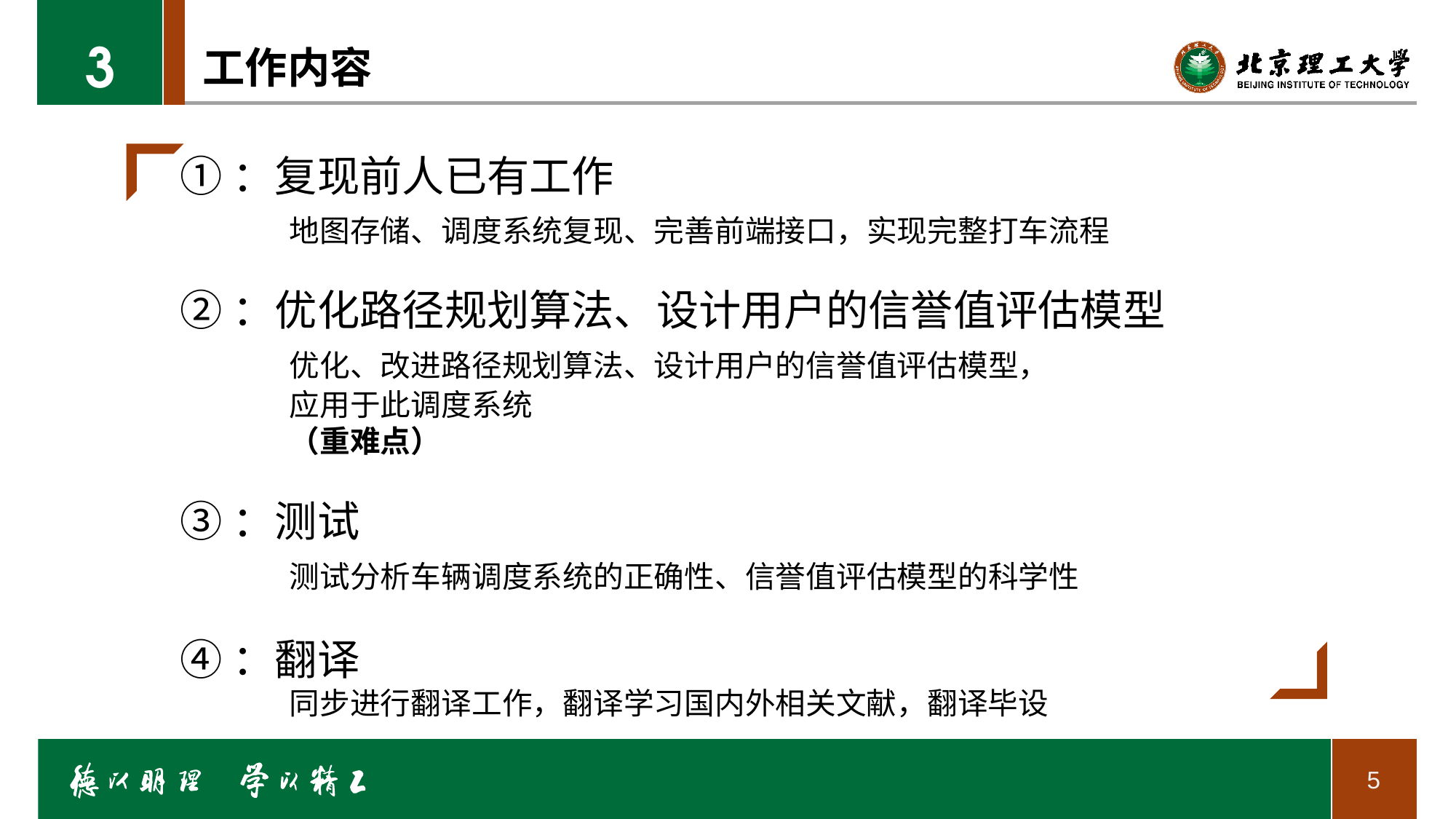

3
# 工作内容

①：复现前人已有工作
	地图存储、调度系统复现、完善前端接口，实现完整打车流程

②：优化路径规划算法、设计用户的信誉值评估模型
	优化、改进路径规划算法、设计用户的信誉值评估模型，
	应用于此调度系统
	（重难点）

③：测试
	测试分析车辆调度系统的正确性、信誉值评估模型的科学性

④：翻译
	同步进行翻译工作，翻译学习国内外相关文献，翻译毕设